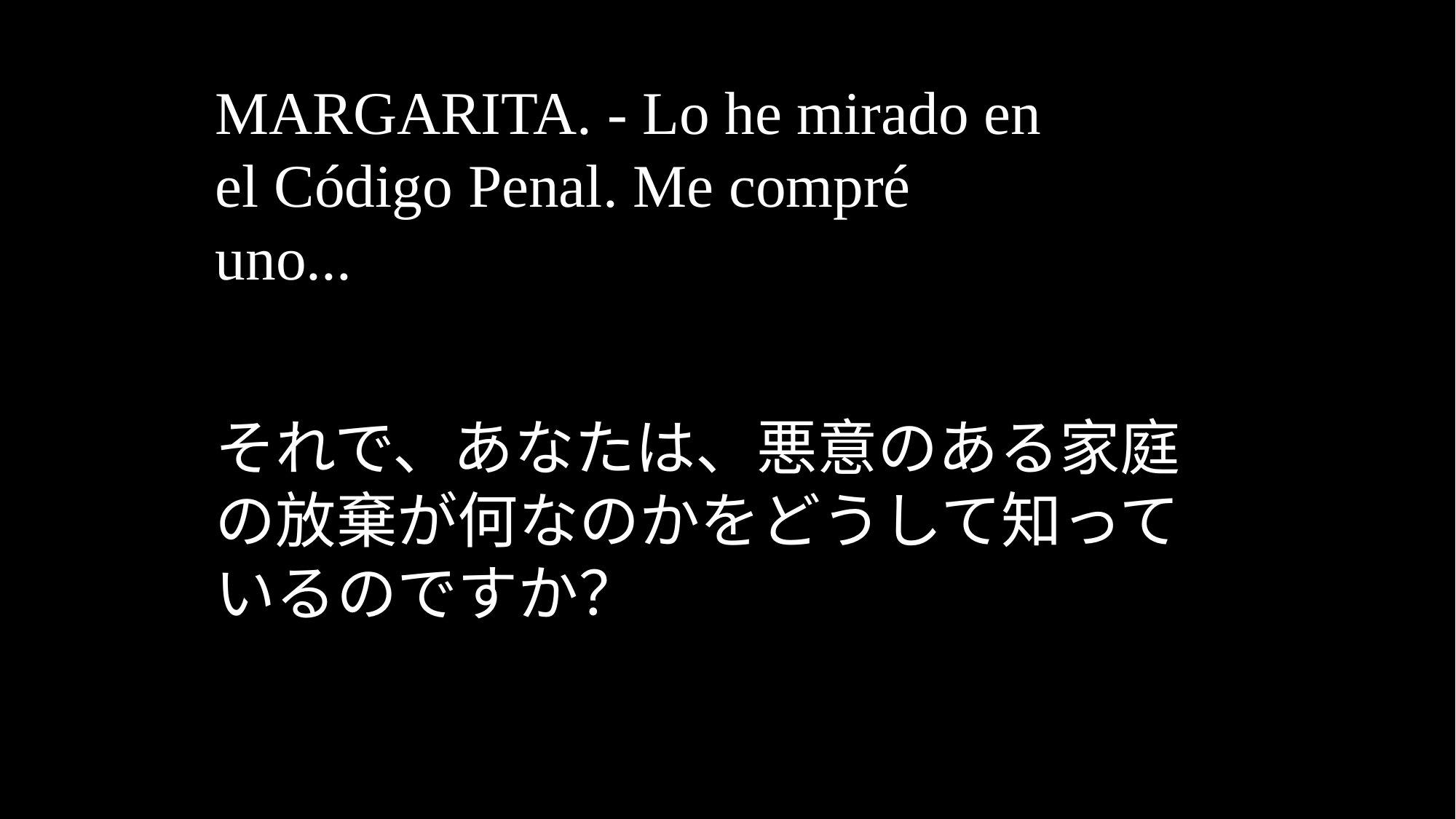

MARGARITA. - Lo he mirado en el Código Penal. Me compré uno...

それで、あなたは、悪意のある家庭の放棄が何なのかをどうして知っているのですか？